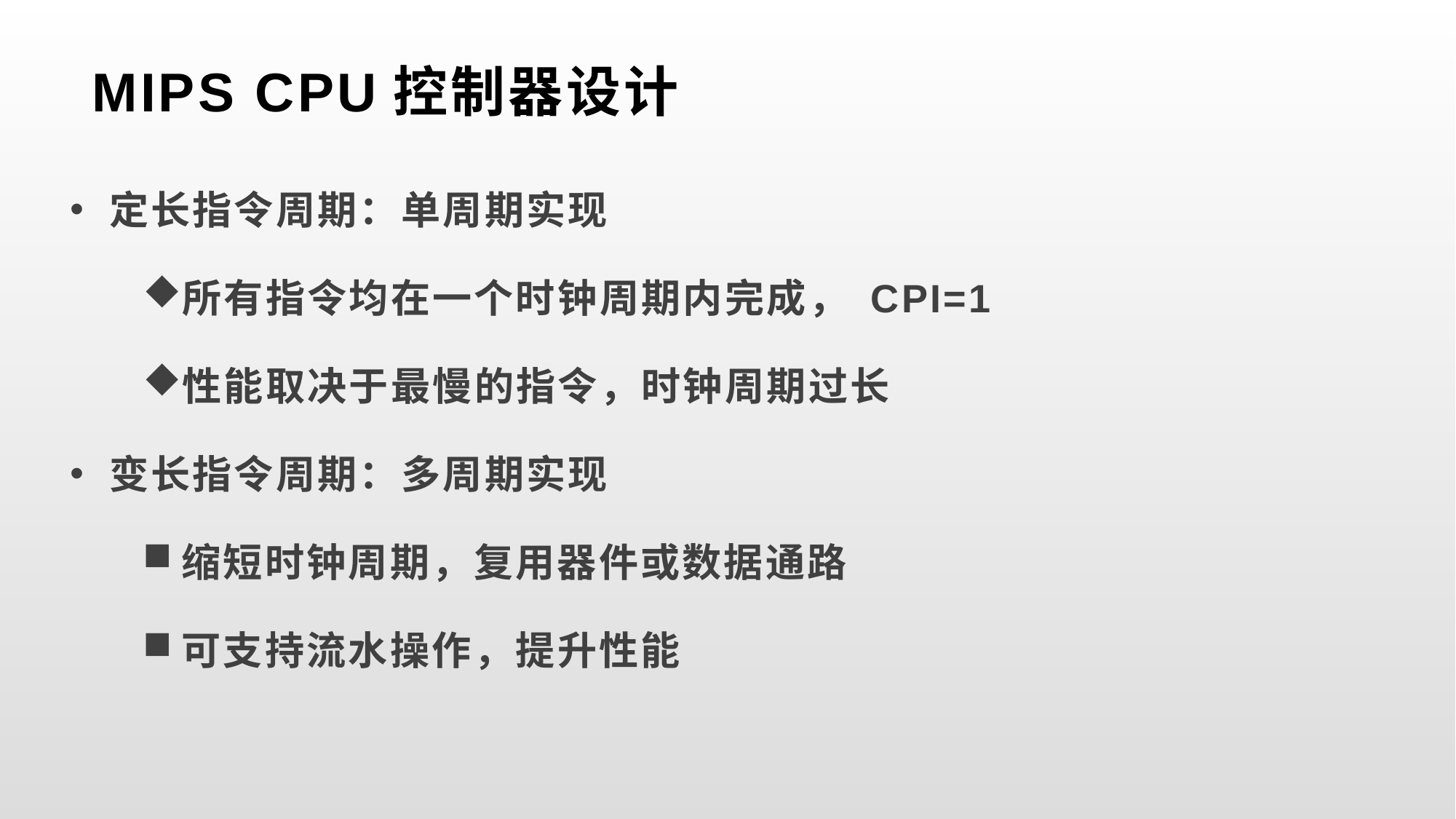

# MIPS CPU控制器设计
定长指令周期：单周期实现
所有指令均在一个时钟周期内完成， CPI=1
性能取决于最慢的指令，时钟周期过长
变长指令周期：多周期实现
缩短时钟周期，复用器件或数据通路
可支持流水操作，提升性能